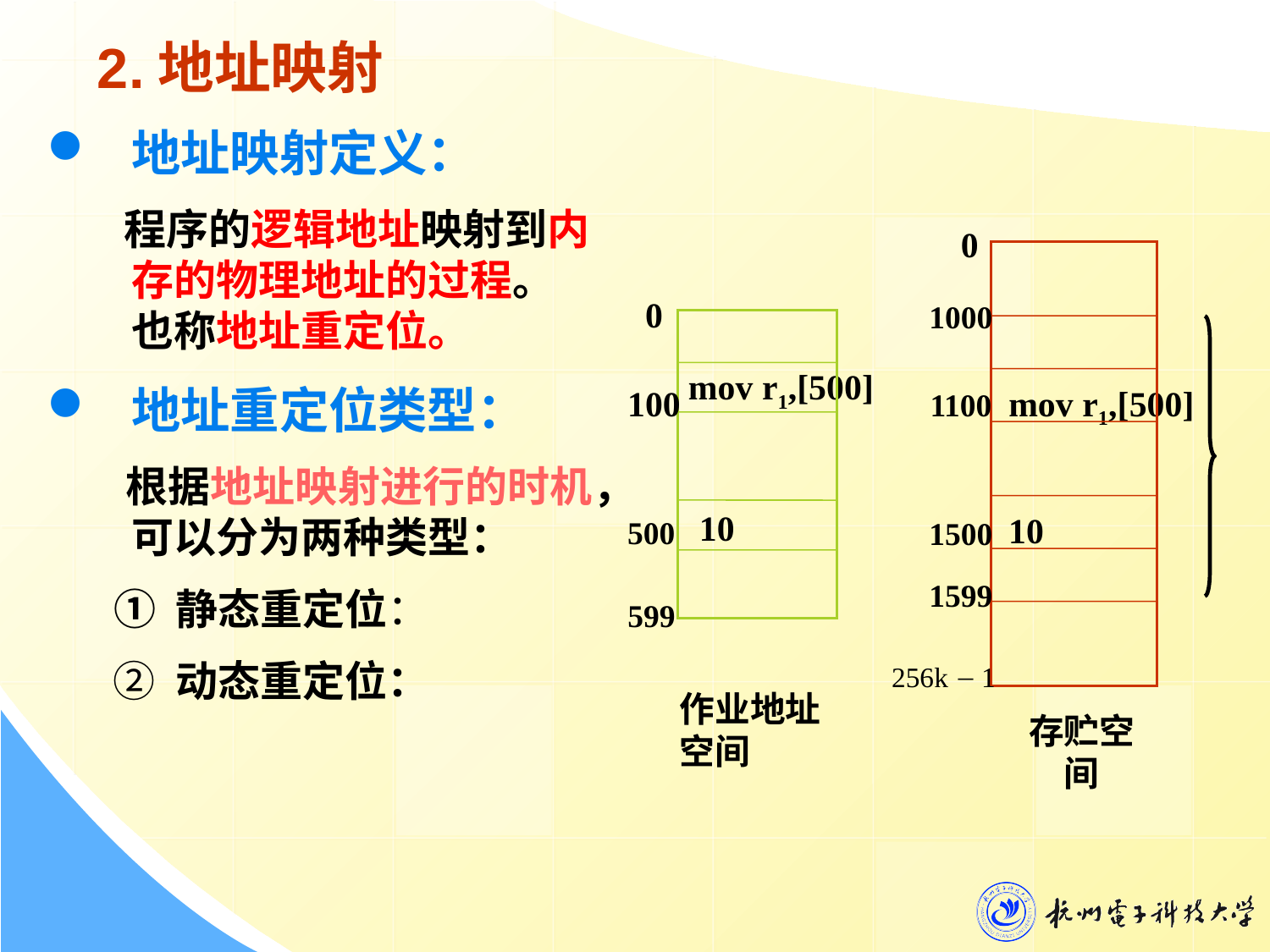

2.地址映射
地址映射定义：
       程序的逻辑地址映射到内存的物理地址的过程。也称地址重定位。
地址重定位类型：
       根据地址映射进行的时机，可以分为两种类型：
       ① 静态重定位：
       ② 动态重定位：

0

1000
mov r1,[500]
1100
10
1500
1599
256k－1
存贮空间
0

mov r1,[500]
100
10
500
599
作业地址空间